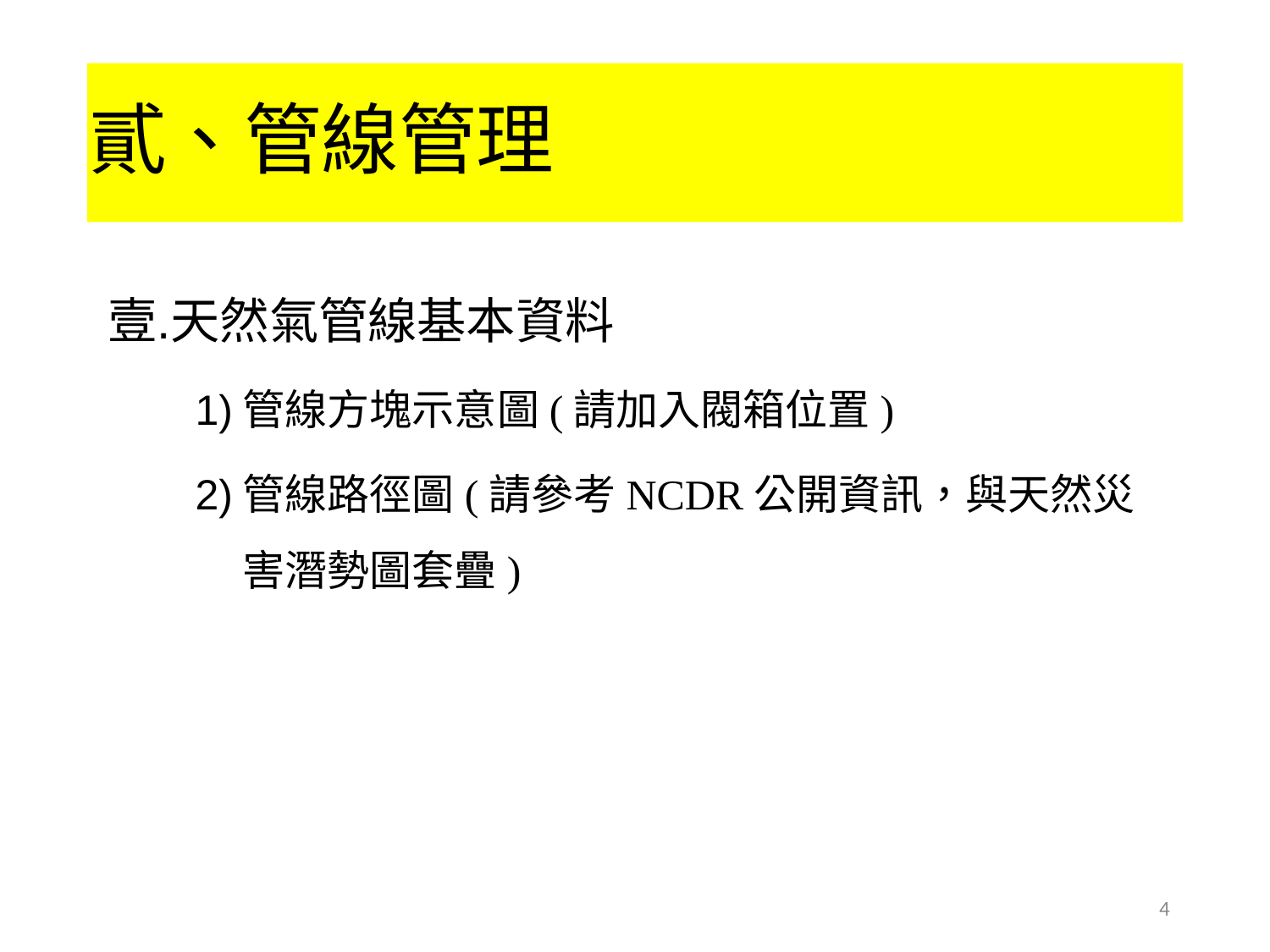

# 貳、管線管理
天然氣管線基本資料
管線方塊示意圖(請加入閥箱位置)
管線路徑圖(請參考NCDR公開資訊，與天然災害潛勢圖套疊)

4